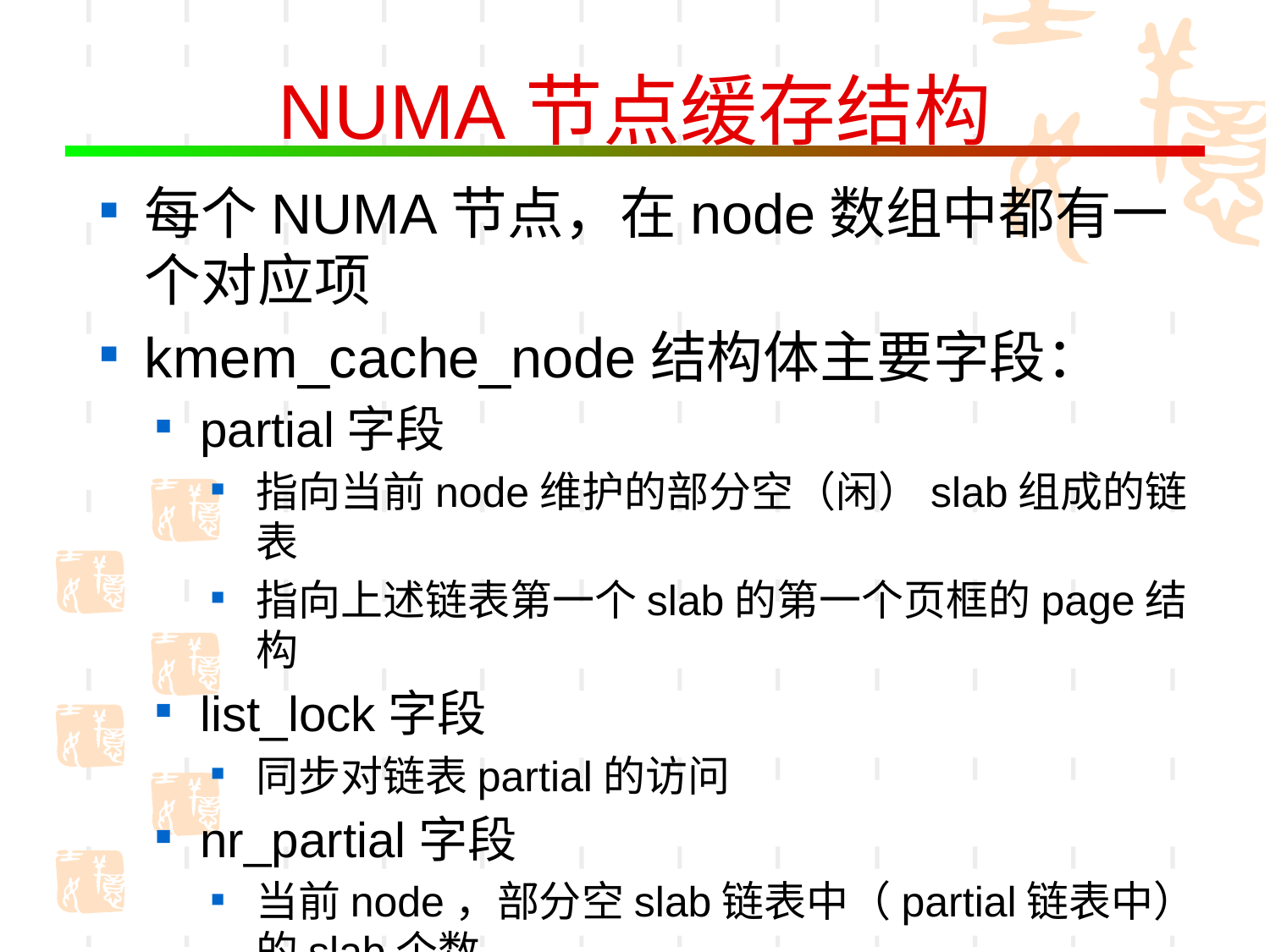

# NUMA节点缓存结构
每个NUMA节点，在node数组中都有一个对应项
kmem_cache_node结构体主要字段：
partial字段
指向当前node维护的部分空（闲）slab组成的链表
指向上述链表第一个slab的第一个页框的page结构
list_lock字段
同步对链表partial的访问
nr_partial字段
当前node，部分空slab链表中（partial链表中）的slab个数